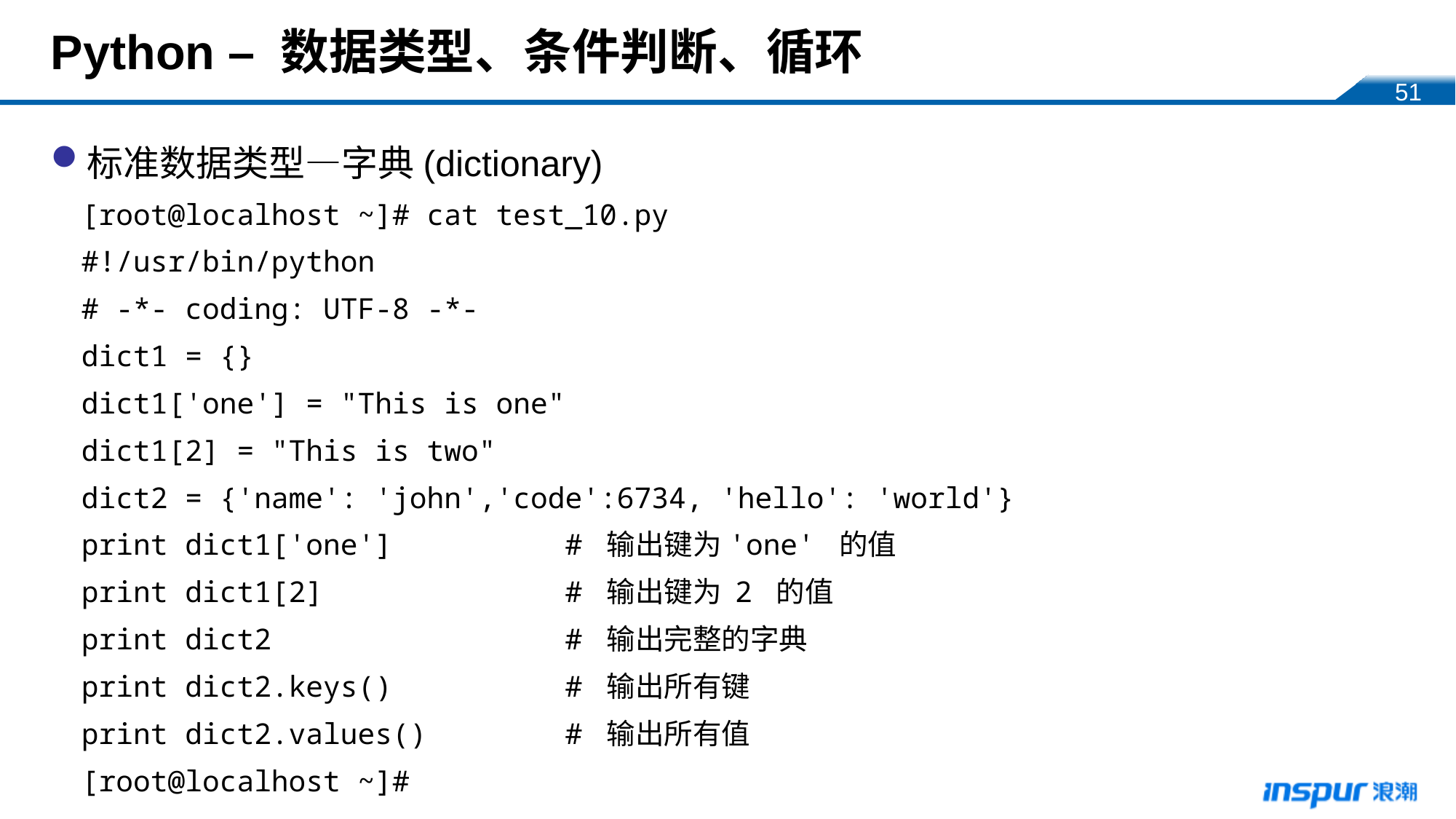

# Python – 数据类型、条件判断、循环
标准数据类型—字典(dictionary)
[root@localhost ~]# cat test_10.py
#!/usr/bin/python
# -*- coding: UTF-8 -*-
dict1 = {}
dict1['one'] = "This is one"
dict1[2] = "This is two"
dict2 = {'name': 'john','code':6734, 'hello': 'world'}
print dict1['one']          # 输出键为'one' 的值
print dict1[2]              # 输出键为 2 的值
print dict2                 # 输出完整的字典
print dict2.keys()          # 输出所有键
print dict2.values()        # 输出所有值
[root@localhost ~]#